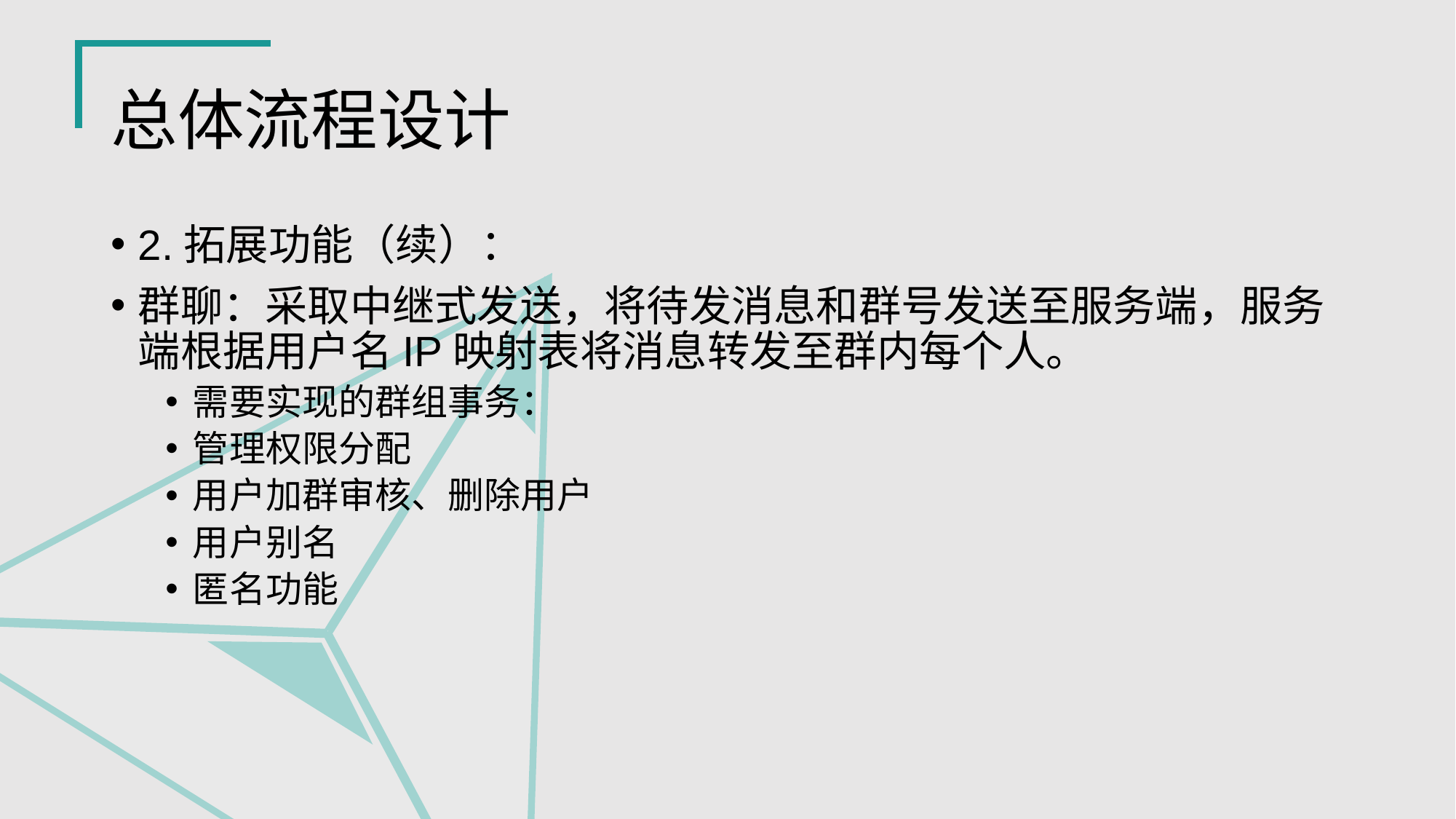

# 总体流程设计
2.拓展功能（续）：
群聊：采取中继式发送，将待发消息和群号发送至服务端，服务端根据用户名IP映射表将消息转发至群内每个人。
需要实现的群组事务：
管理权限分配
用户加群审核、删除用户
用户别名
匿名功能